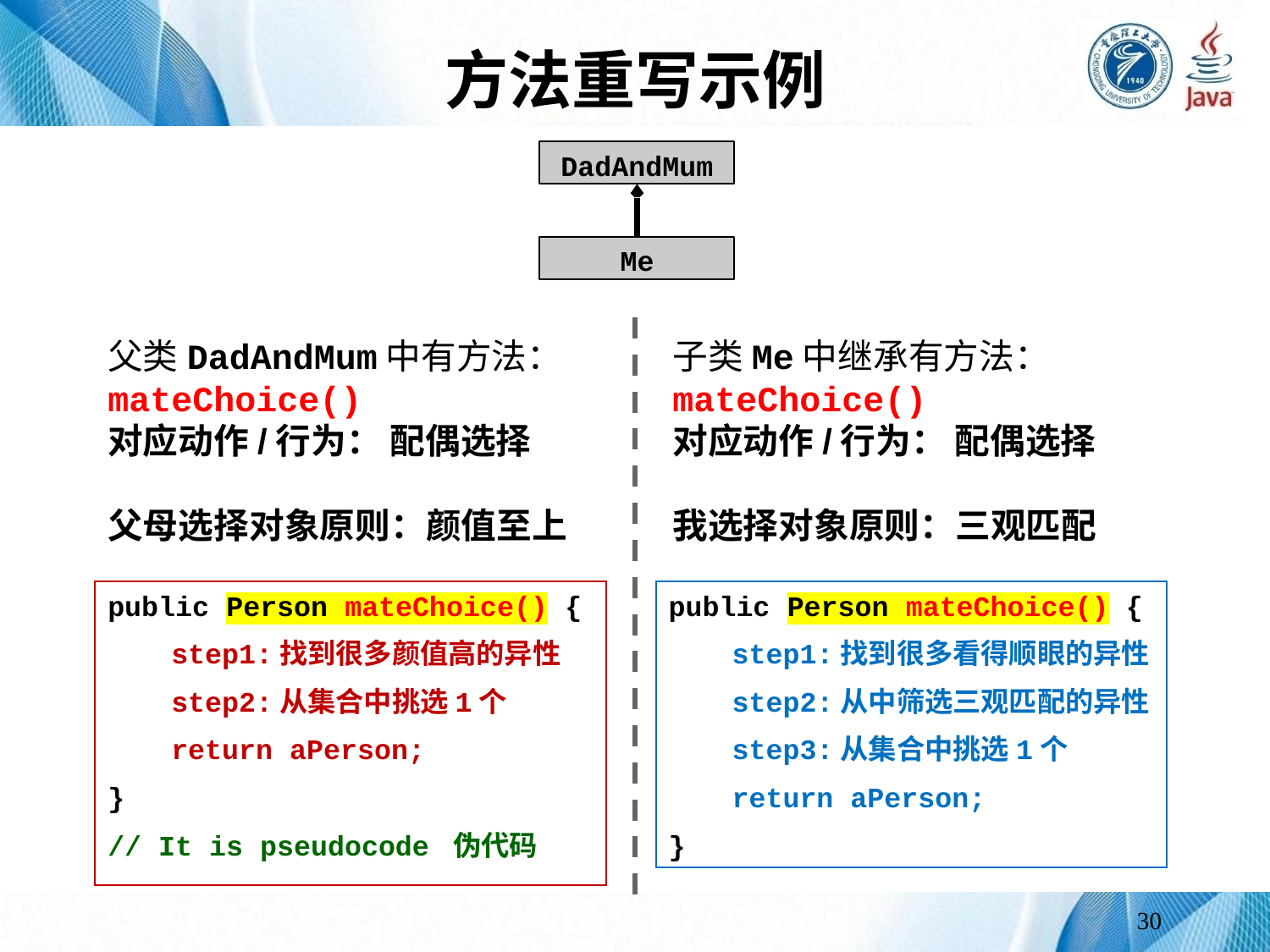

# 方法重写示例
DadAndMum
Me
父类DadAndMum中有方法：
mateChoice()
对应动作/行为： 配偶选择

父母选择对象原则：颜值至上
子类Me中继承有方法：
mateChoice()
对应动作/行为： 配偶选择

我选择对象原则：三观匹配
public Person mateChoice() {
step1:找到很多颜值高的异性
step2:从集合中挑选1个
return aPerson;
}
// It is pseudocode 伪代码
public Person mateChoice() {
step1:找到很多看得顺眼的异性
step2:从中筛选三观匹配的异性
step3:从集合中挑选1个
return aPerson;
}
30